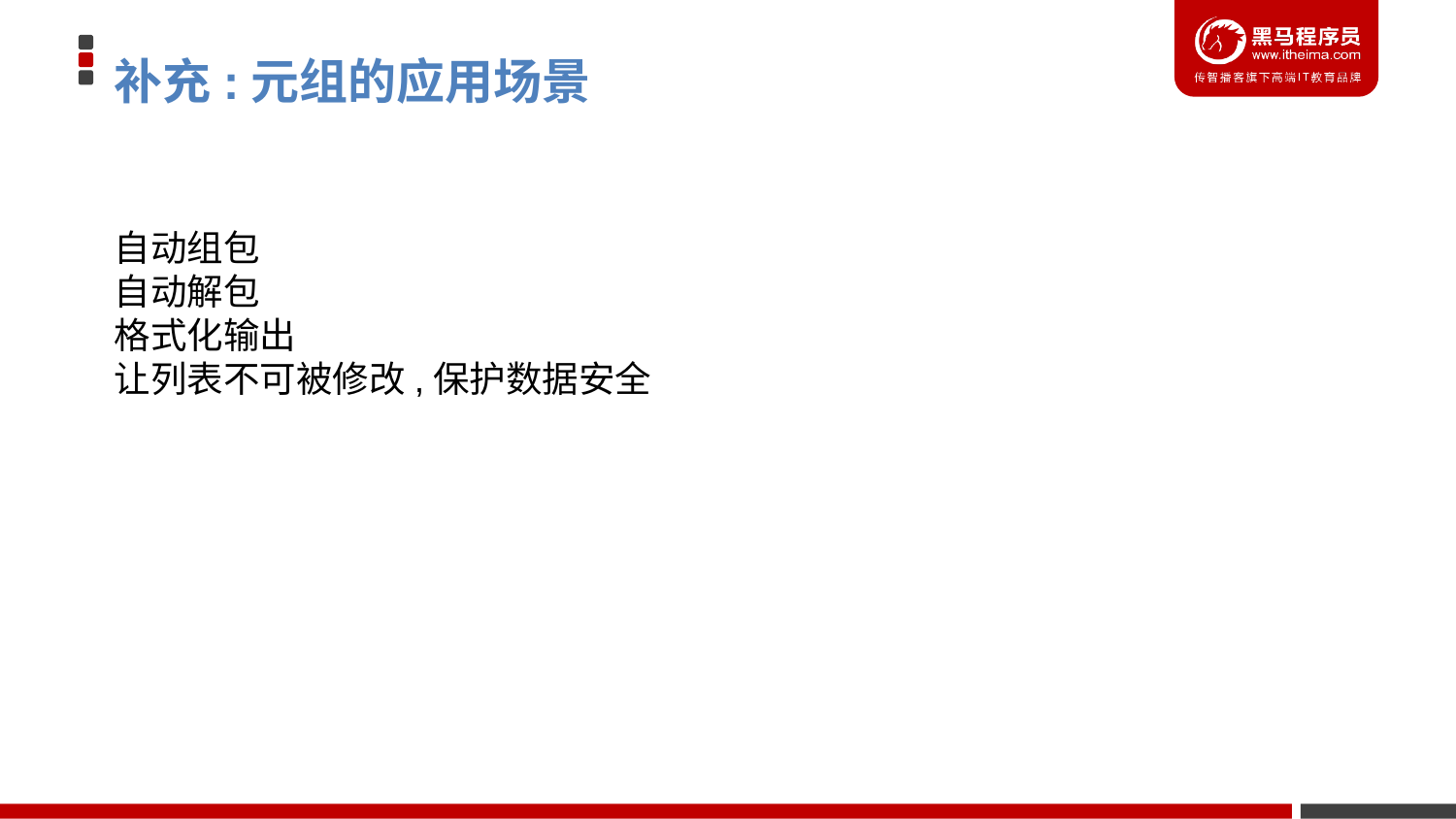

# 补充:元组的应用场景
自动组包
自动解包
格式化输出
让列表不可被修改,保护数据安全